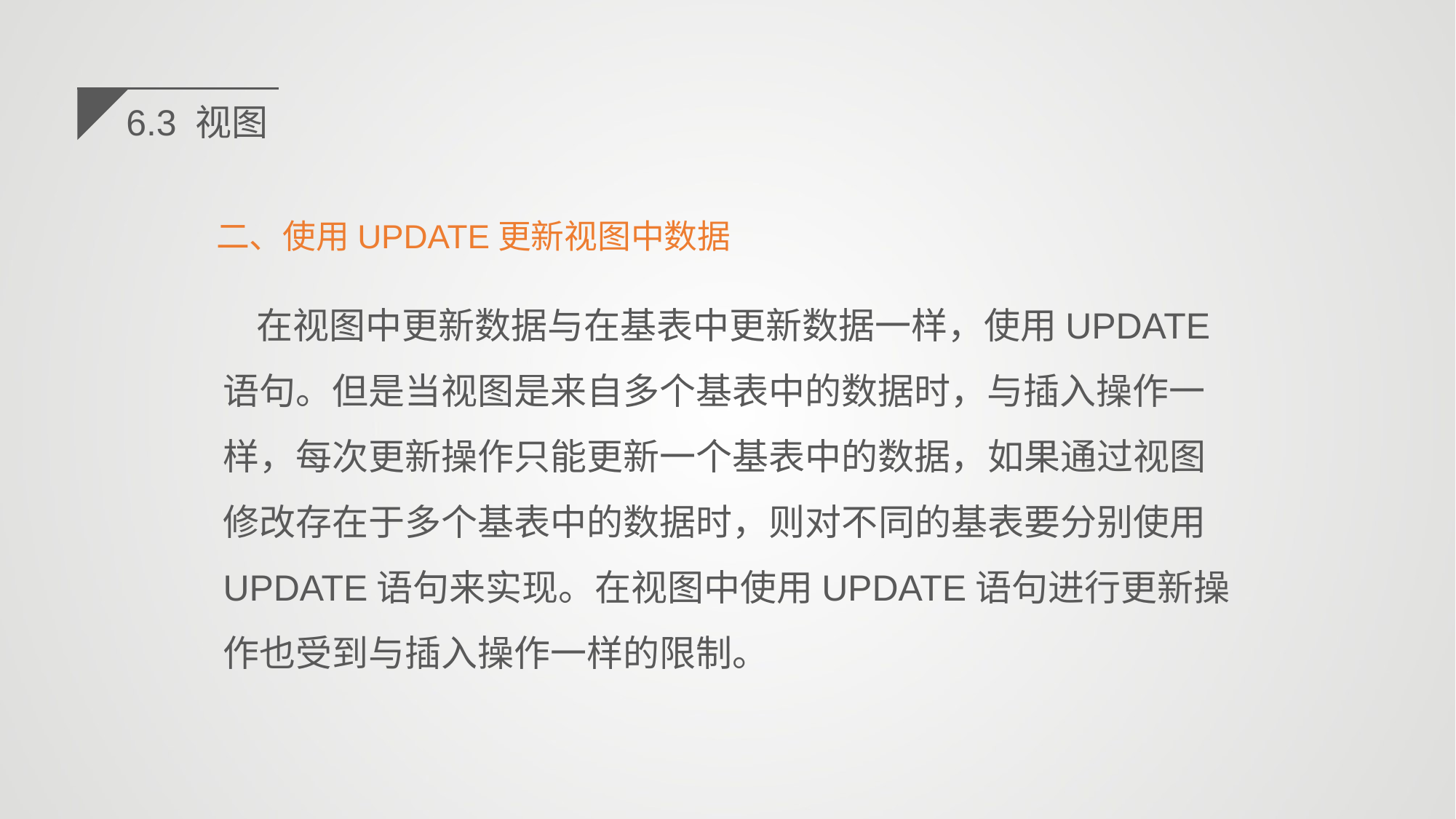

6.3 视图

二、使用UPDATE更新视图中数据
   在视图中更新数据与在基表中更新数据一样，使用UPDATE语句。但是当视图是来自多个基表中的数据时，与插入操作一样，每次更新操作只能更新一个基表中的数据，如果通过视图修改存在于多个基表中的数据时，则对不同的基表要分别使用UPDATE语句来实现。在视图中使用UPDATE语句进行更新操作也受到与插入操作一样的限制。